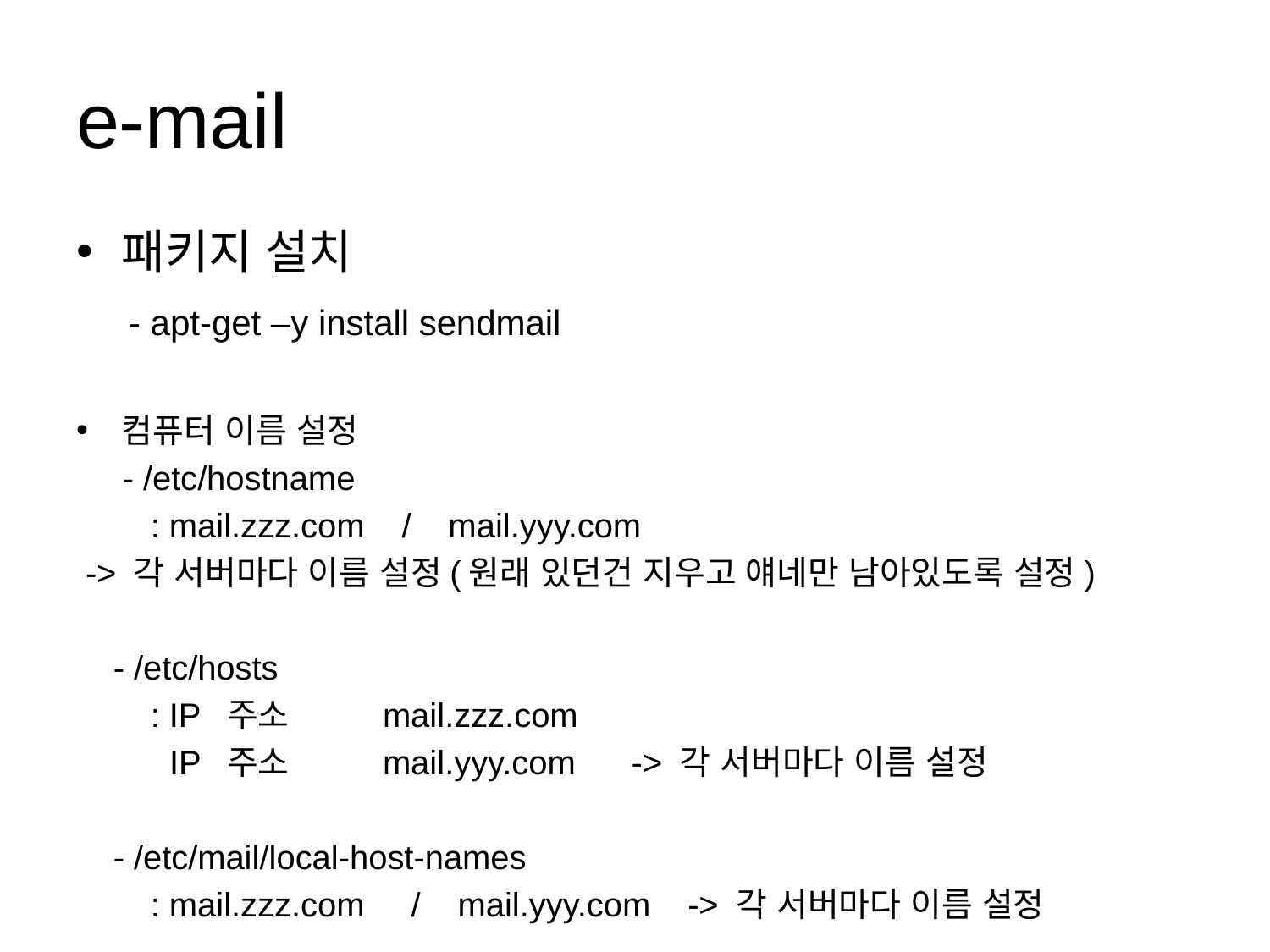

# e-mail
패키지 설치
    - apt-get –y install sendmail

컴퓨터 이름 설정
     - /etc/hostname
        : mail.zzz.com    /    mail.yyy.com
 -> 각 서버마다 이름 설정(원래 있던건 지우고 얘네만 남아있도록 설정)

    - /etc/hosts
        : IP  주소         mail.zzz.com
          IP  주소         mail.yyy.com      -> 각 서버마다 이름 설정

    - /etc/mail/local-host-names
        : mail.zzz.com     /    mail.yyy.com    -> 각 서버마다 이름 설정